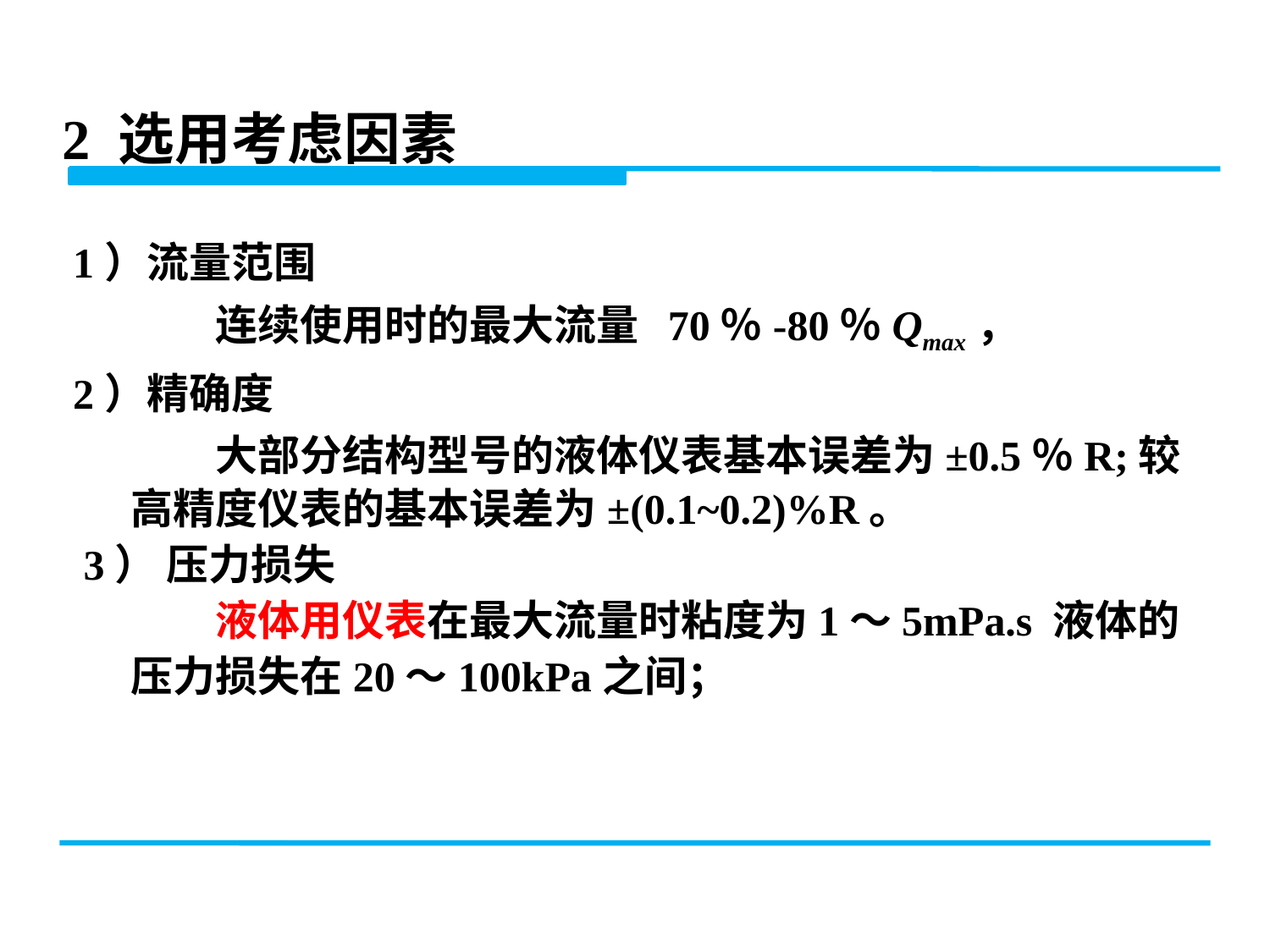

2 选用考虑因素
 1）流量范围
               连续使用时的最大流量  70％-80％Qmax，
 2）精确度
               大部分结构型号的液体仪表基本误差为±0.5％R;较高精度仪表的基本误差为±(0.1~0.2)%R。
  3） 压力损失
               液体用仪表在最大流量时粘度为1～5mPa.s 液体的压力损失在20～100kPa之间；